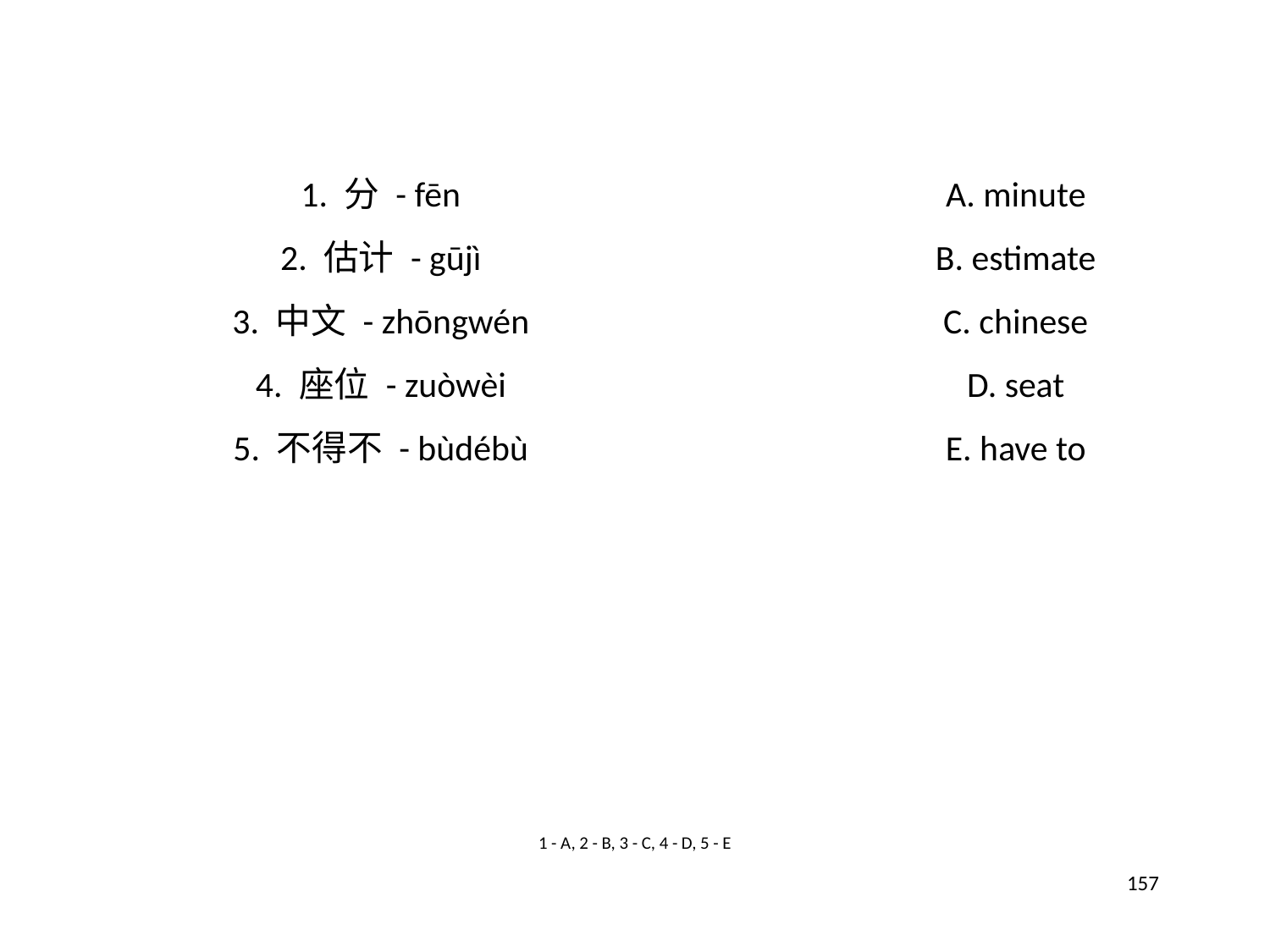

1. 分 - fēn

A. minute

2. 估计 - gūjì

B. estimate

3. 中文 - zhōngwén

C. chinese

4. 座位 - zuòwèi

D. seat

5. 不得不 - bùdébù

E. have to
1 - A, 2 - B, 3 - C, 4 - D, 5 - E

157